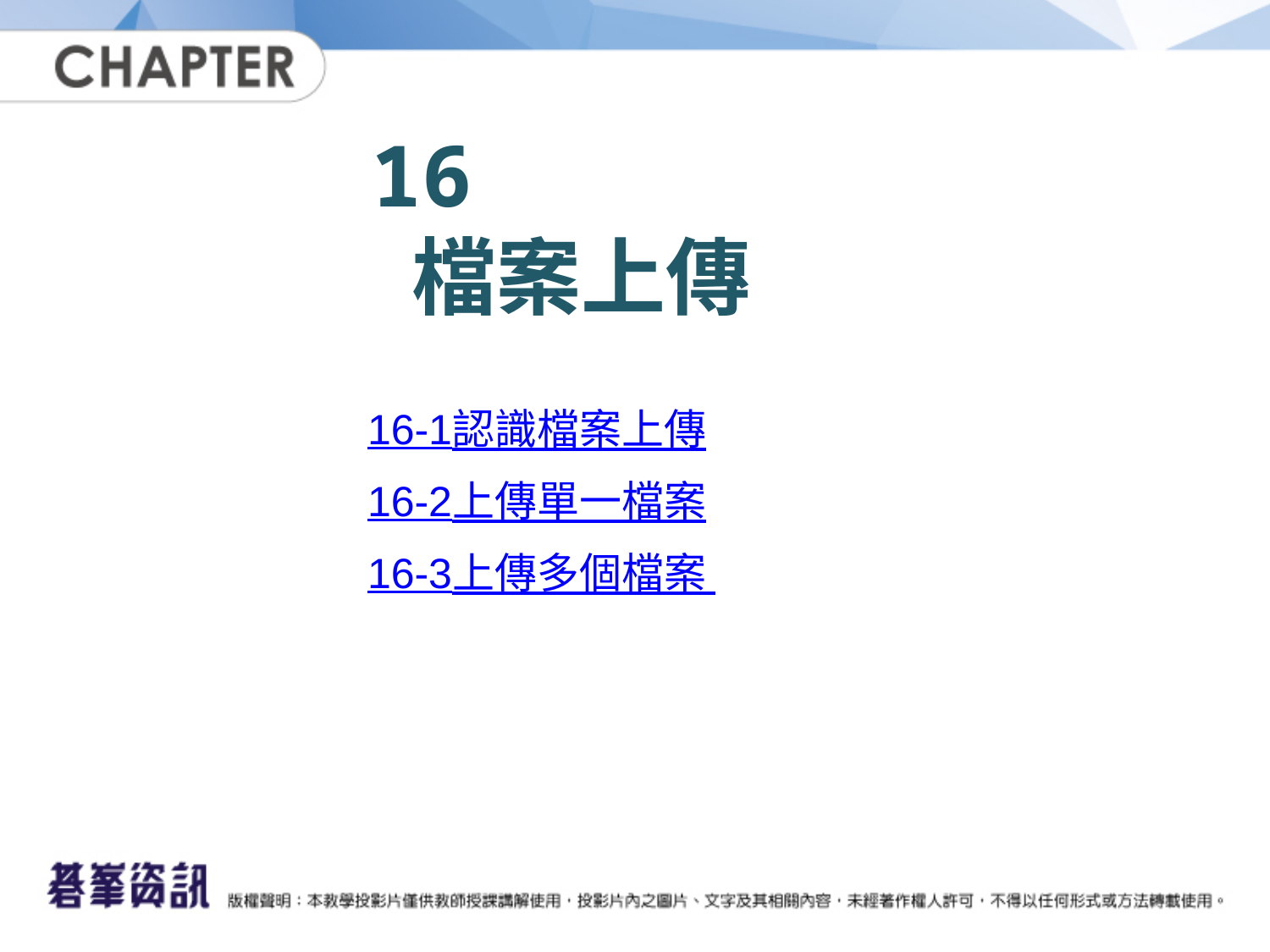

# 16 檔案上傳
16-1	認識檔案上傳
16-2	上傳單一檔案
16-3	上傳多個檔案